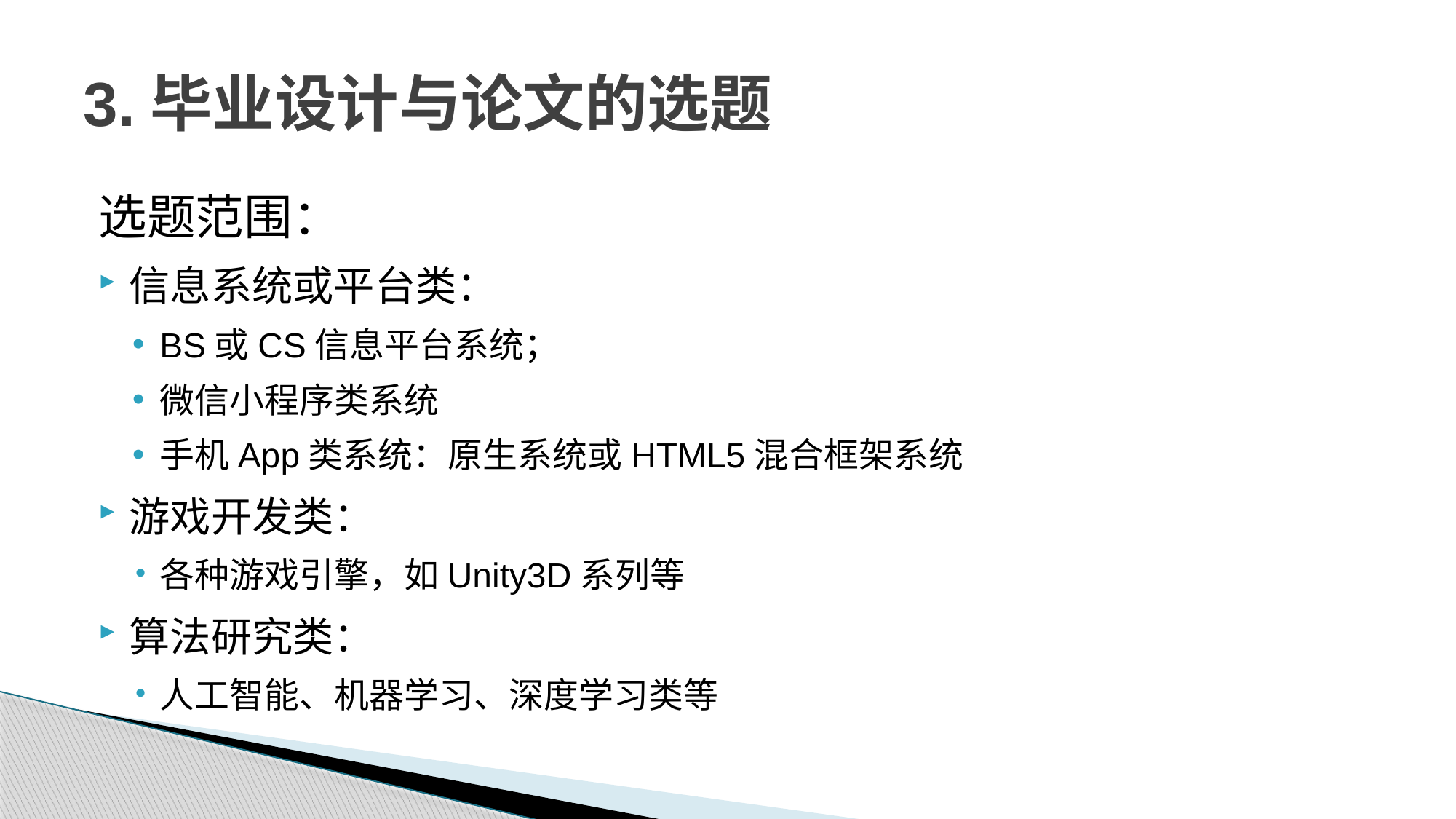

# 3.毕业设计与论文的选题
选题范围：
信息系统或平台类：
BS或CS信息平台系统；
微信小程序类系统
手机App类系统：原生系统或HTML5混合框架系统
游戏开发类：
各种游戏引擎，如Unity3D系列等
算法研究类：
人工智能、机器学习、深度学习类等